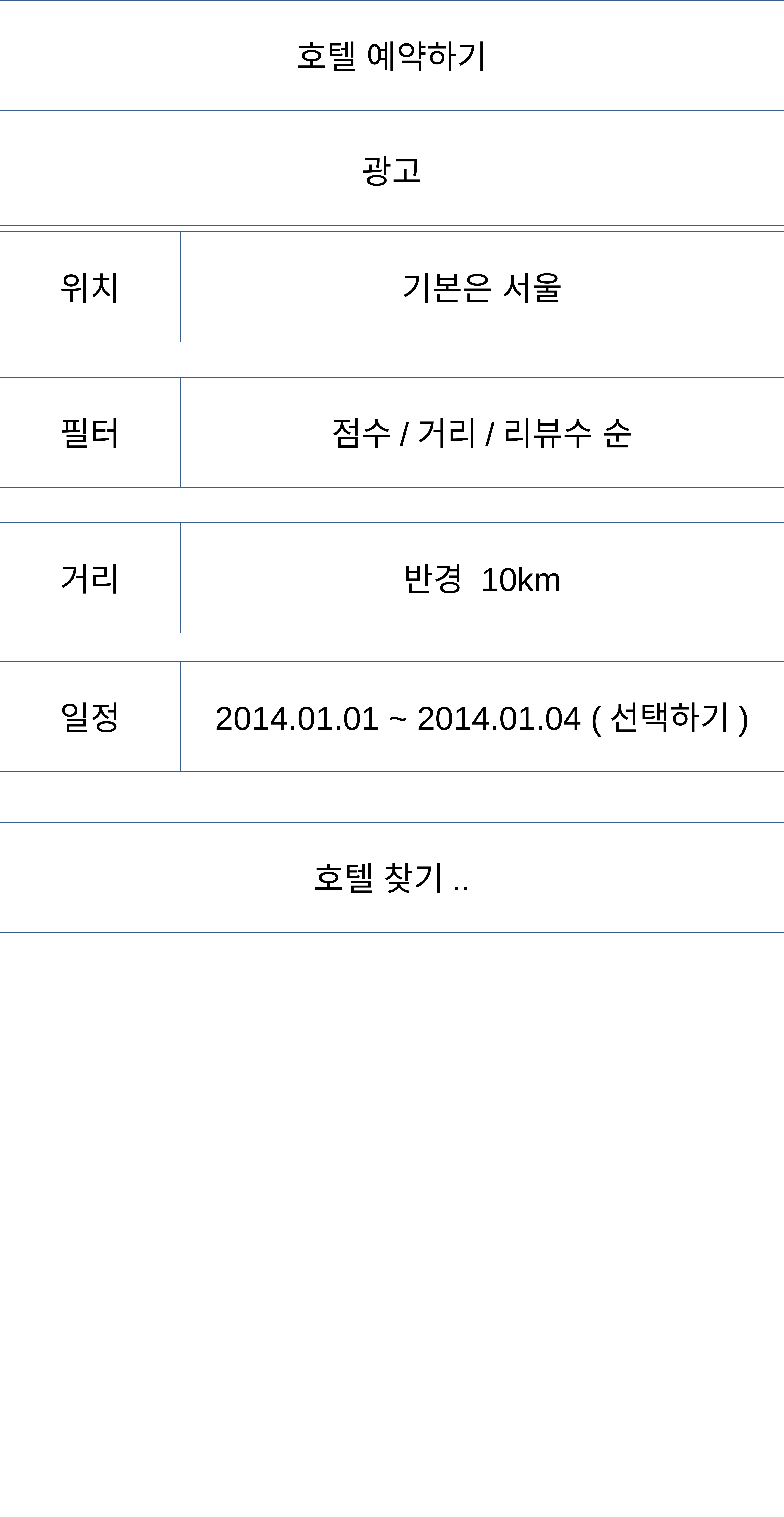

호텔 예약하기
광고
위치
기본은 서울
필터
점수/거리/리뷰수 순
거리
반경 10km
일정
2014.01.01 ~ 2014.01.04 (선택하기)
호텔 찾기..